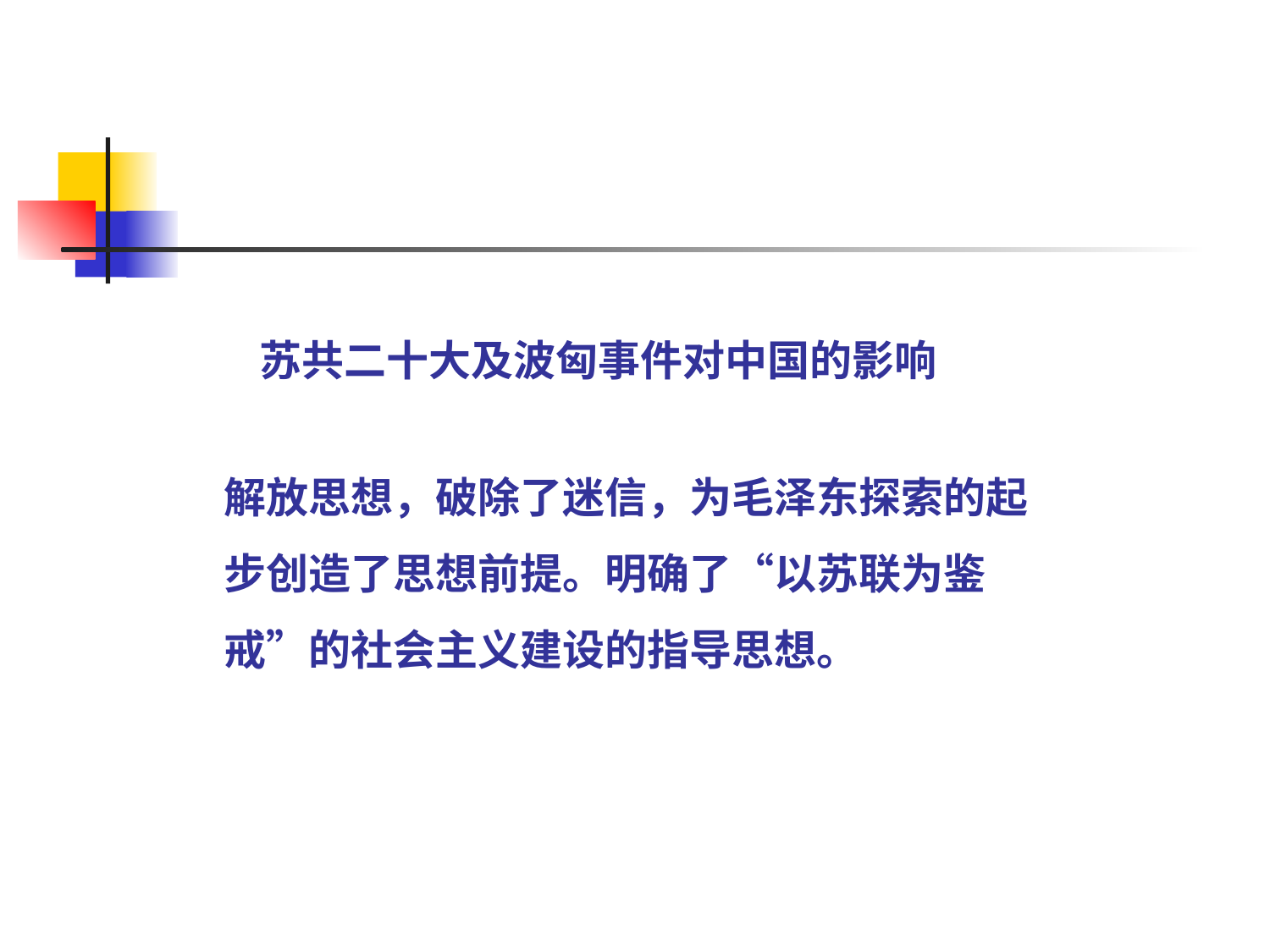

苏共二十大及波匈事件对中国的影响
解放思想，破除了迷信，为毛泽东探索的起步创造了思想前提。明确了“以苏联为鉴戒”的社会主义建设的指导思想。